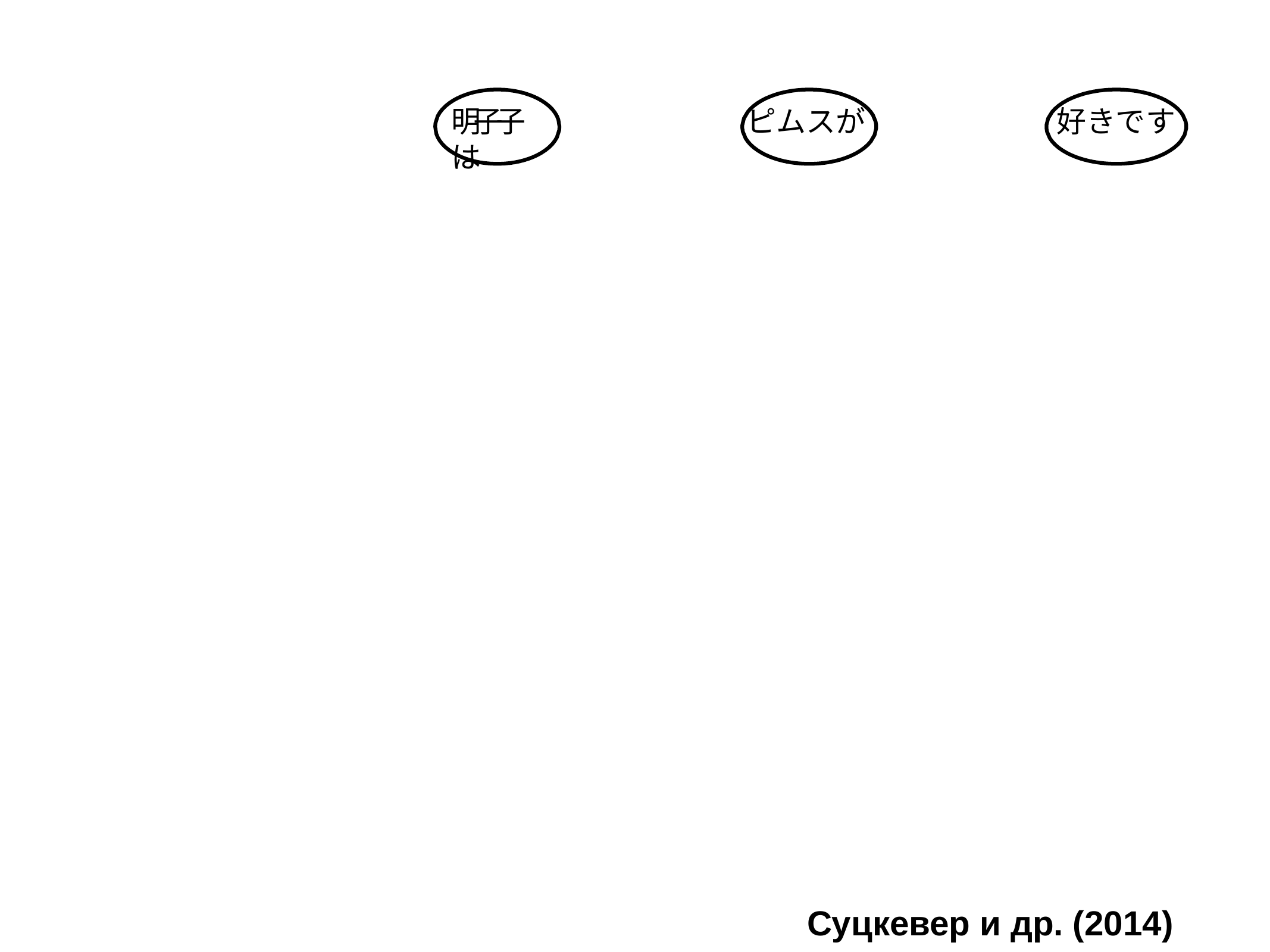

明⼦子は
ピムスが
好きです
Суцкевер и др. (2014)